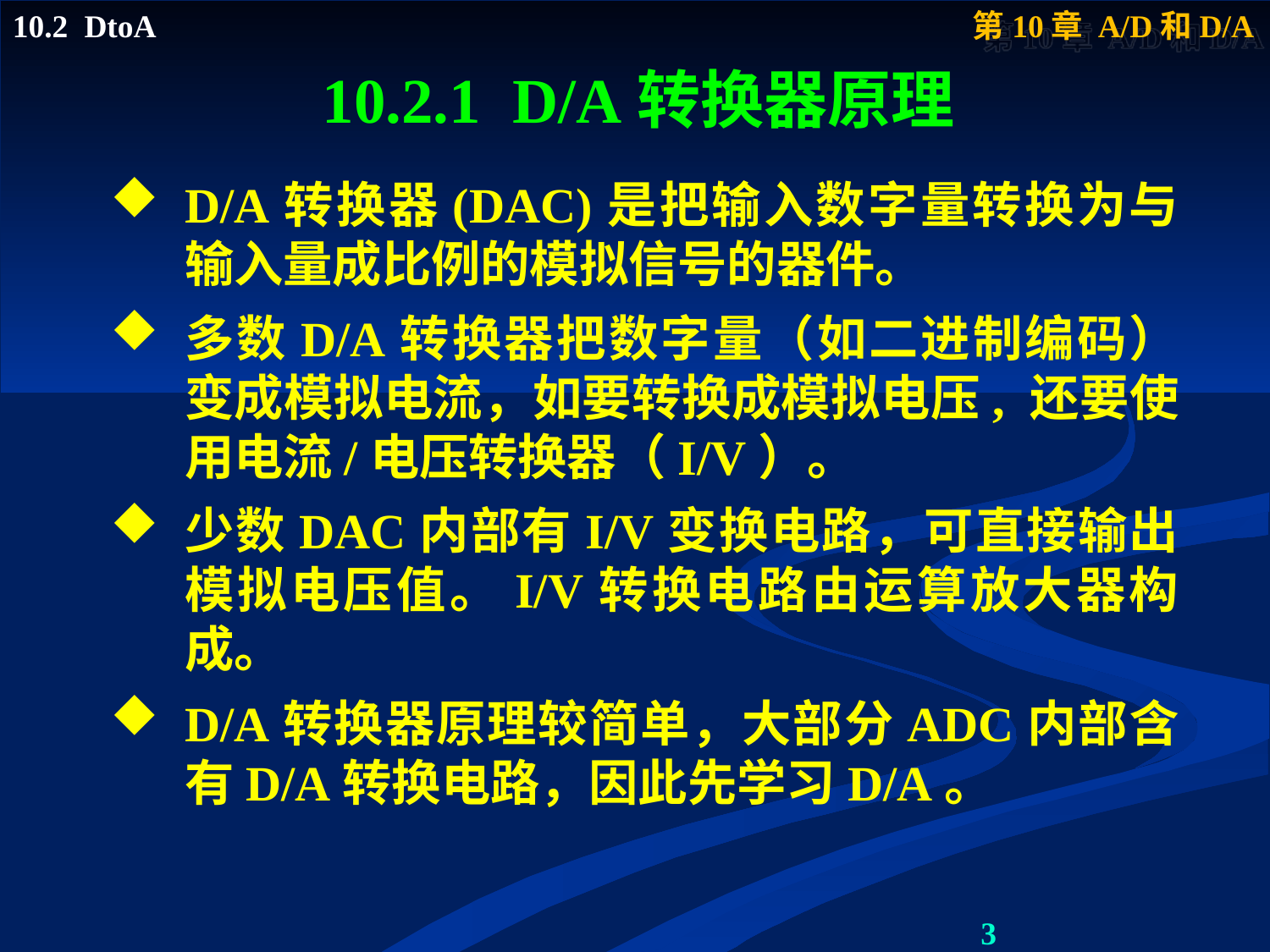

# 10.2.1  D/A转换器原理
D/A转换器(DAC)是把输入数字量转换为与输入量成比例的模拟信号的器件。
多数D/A转换器把数字量（如二进制编码）变成模拟电流，如要转换成模拟电压, 还要使用电流/电压转换器（I/V）。
少数DAC内部有I/V变换电路，可直接输出模拟电压值。I/V转换电路由运算放大器构成。
D/A转换器原理较简单，大部分ADC内部含有D/A转换电路，因此先学习D/A。